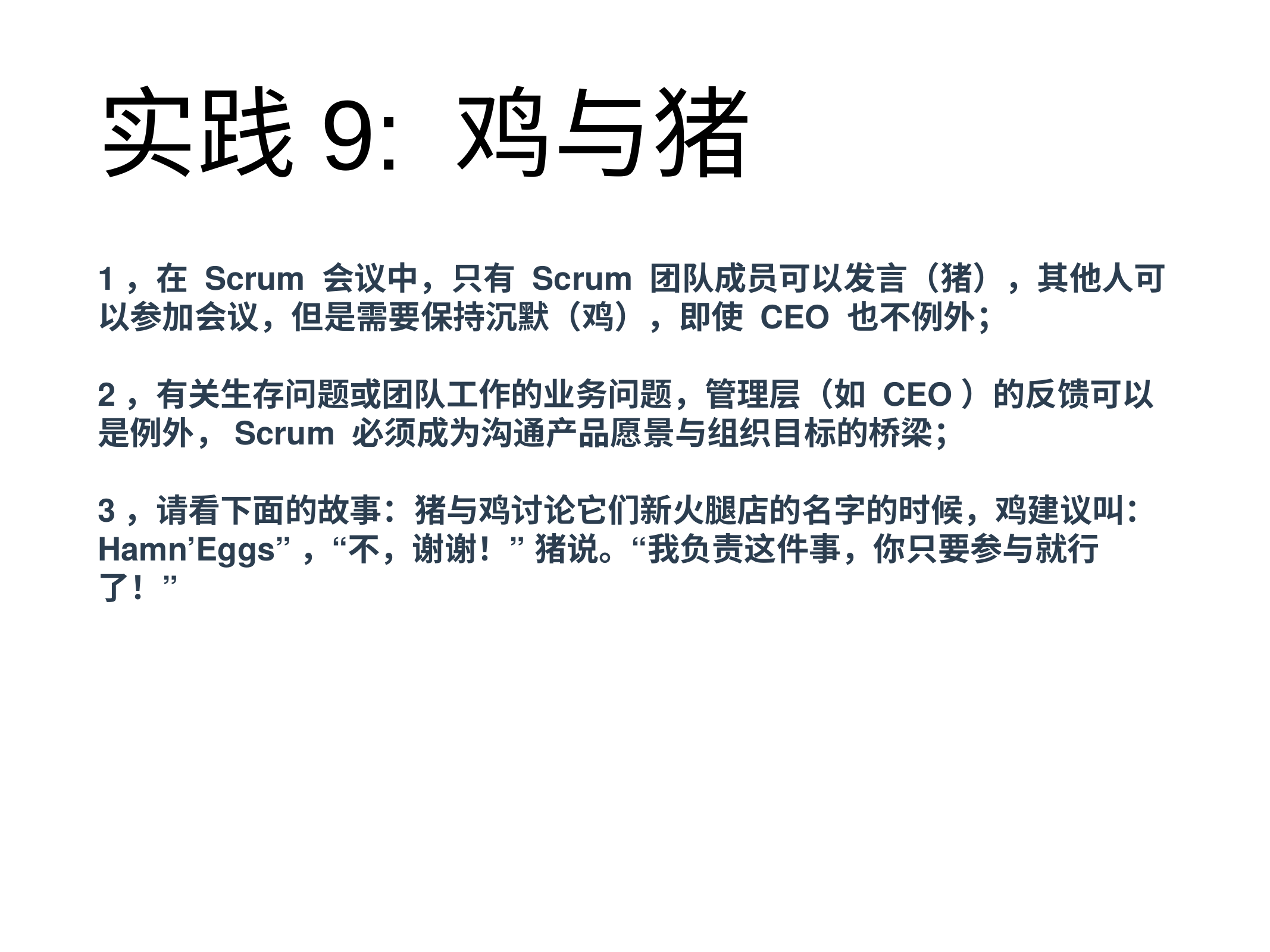

1，在 Scrum 会议中，只有 Scrum 团队成员可以发⾔（猪），其他人可以参加会议，但是需要保持沉默（鸡），即使 CEO 也不例外；

2，有关生存问题或团队工作的业务问题，管理层（如 CEO）的反馈可以是例外，Scrum 必须成为沟通产品愿景与组织目标的桥梁；

3，请看下面的故事：猪与鸡讨论它们新火腿店的名字的时候，鸡建议叫：Hamn’Eggs”，“不，谢谢！” 猪说。“我负责这件事，你只要参与就行了！”

# 实践9: 鸡与猪